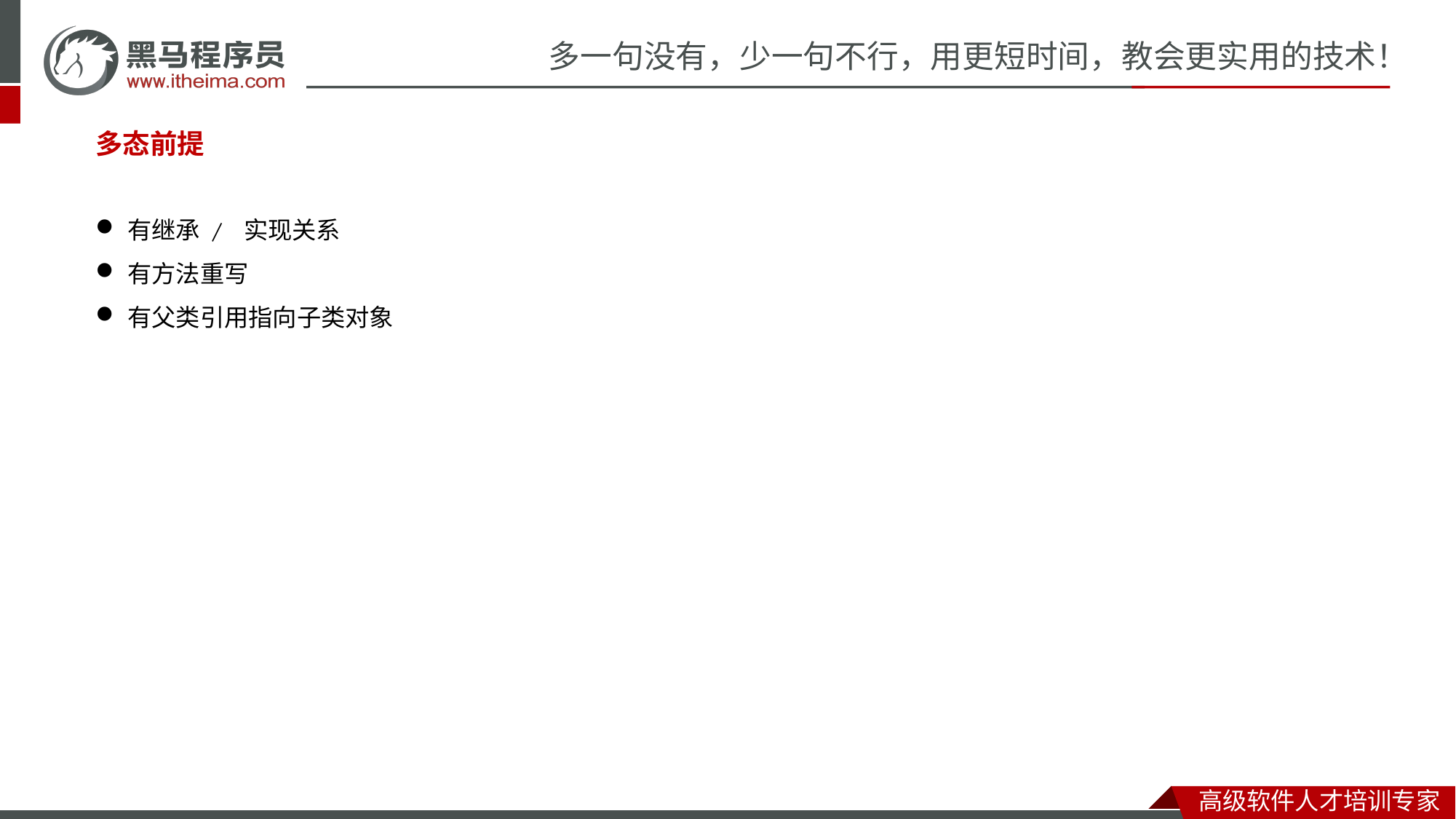

#

多态前提
有继承 / 实现关系
有方法重写
有父类引用指向子类对象